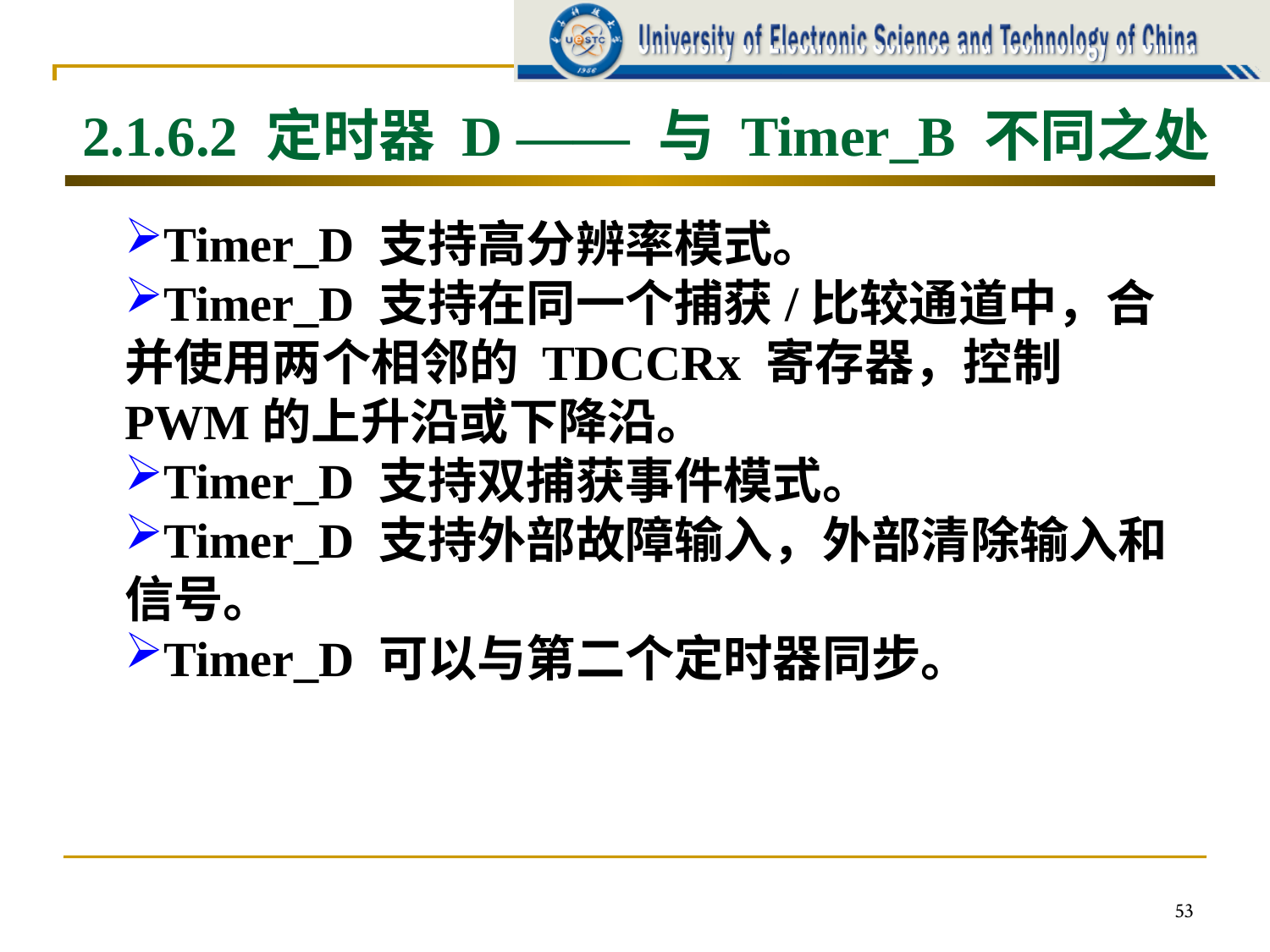

2.1.6.2 定时器 D —— 与 Timer_B 不同之处
Timer_D 支持高分辨率模式。
Timer_D 支持在同一个捕获/比较通道中，合并使用两个相邻的 TDCCRx 寄存器，控制PWM的上升沿或下降沿。
Timer_D 支持双捕获事件模式。
Timer_D 支持外部故障输入，外部清除输入和信号。
Timer_D 可以与第二个定时器同步。

53